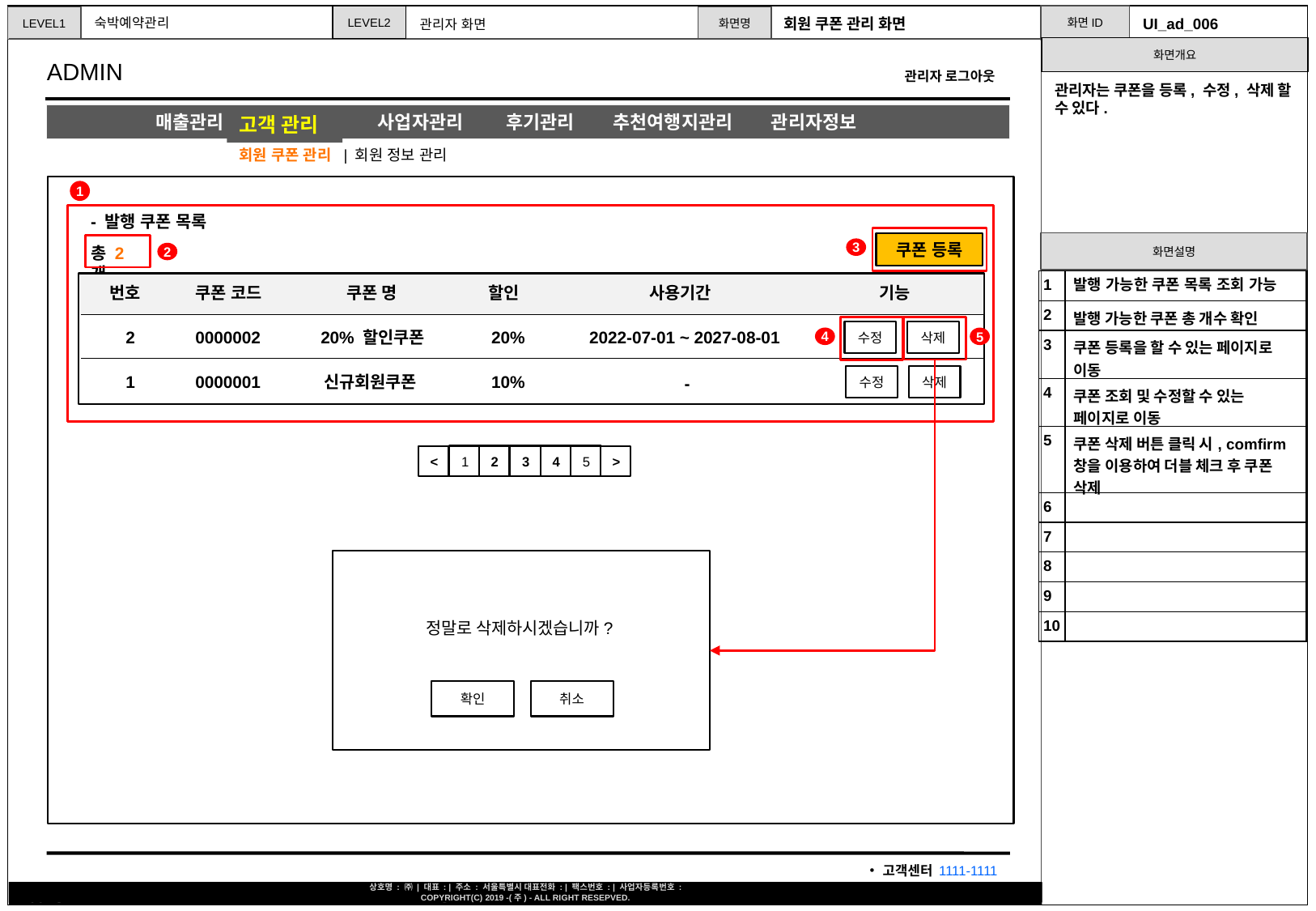

회원 쿠폰 관리 화면
UI_ad_006
숙박예약관리
관리자 화면
관리자는 쿠폰을 등록, 수정, 삭제 할 수 있다.
고객 관리
회원 쿠폰 관리  | 회원 정보 관리

1
- 발행 쿠폰 목록

쿠폰 등록

총 2 개
3
2
| 1 | 발행 가능한 쿠폰 목록 조회 가능 |
| --- | --- |
| 2 | 발행 가능한 쿠폰 총 개수 확인 |
| 3 | 쿠폰 등록을 할 수 있는 페이지로 이동 |
| 4 | 쿠폰 조회 및 수정할 수 있는 페이지로 이동 |
| 5 | 쿠폰 삭제 버튼 클릭 시, comfirm창을 이용하여 더블 체크 후 쿠폰 삭제 |
| 6 |  |
| 7 |  |
| 8 |  |
| 9 |  |
| 10 |  |

번호
쿠폰 코드
쿠폰 명
할인
기능
사용기간

2
0000002
20%
2022-07-01 ~ 2027-08-01
20% 할인쿠폰
수정
삭제
4
5
1
0000001
신규회원쿠폰
10%
수정
삭제
-
1
2
3
4
5
<
>

정말로 삭제하시겠습니까?
확인
취소